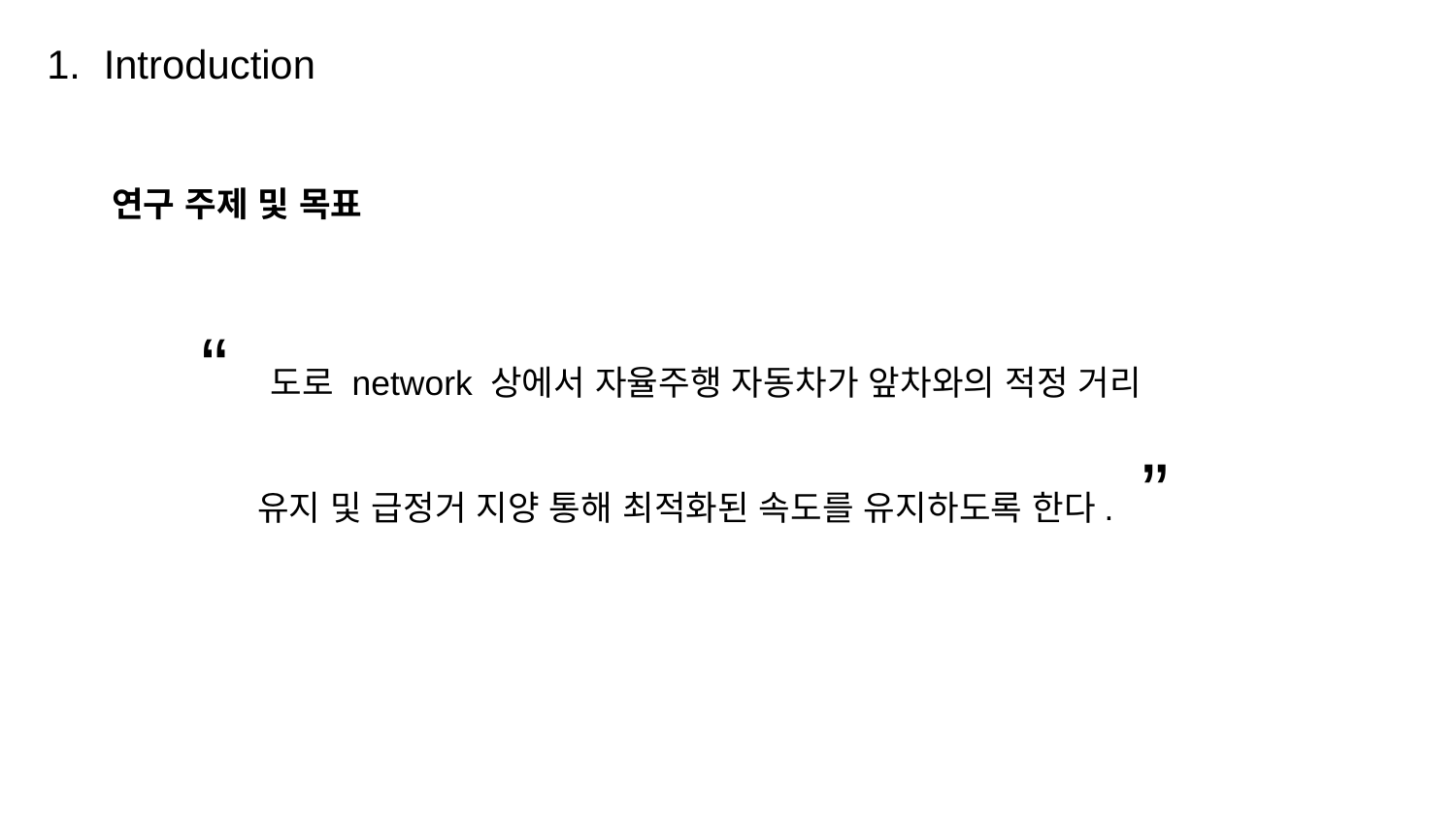

Introduction
    연구 주제 및 목표

“ 도로 network 상에서 자율주행 자동차가 앞차와의 적정 거리
     유지 및 급정거 지양 통해 최적화된 속도를 유지하도록 한다.   ”